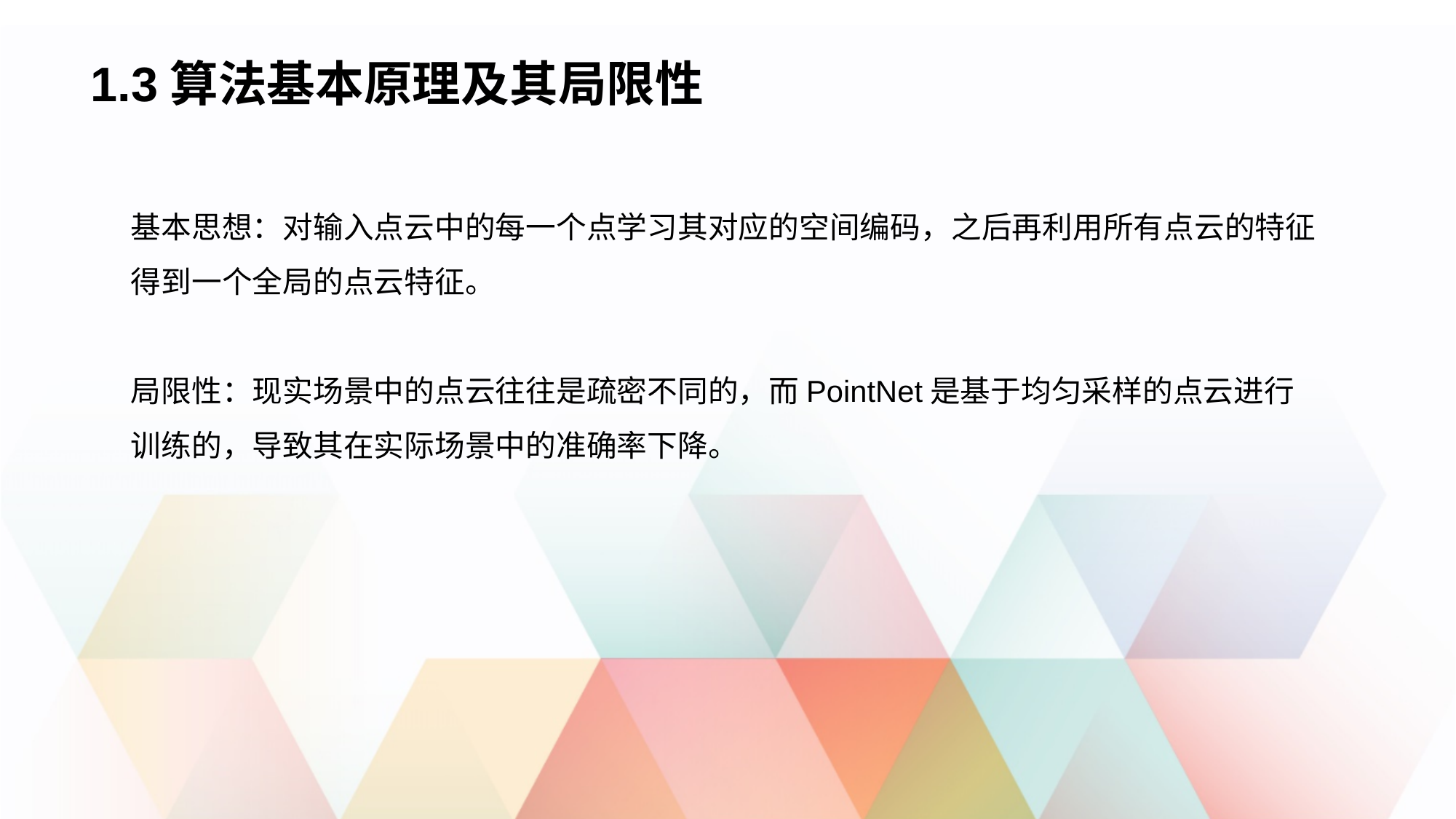

1.3算法基本原理及其局限性
基本思想：对输入点云中的每一个点学习其对应的空间编码，之后再利用所有点云的特征得到一个全局的点云特征。

局限性：现实场景中的点云往往是疏密不同的，而PointNet是基于均匀采样的点云进行训练的，导致其在实际场景中的准确率下降。